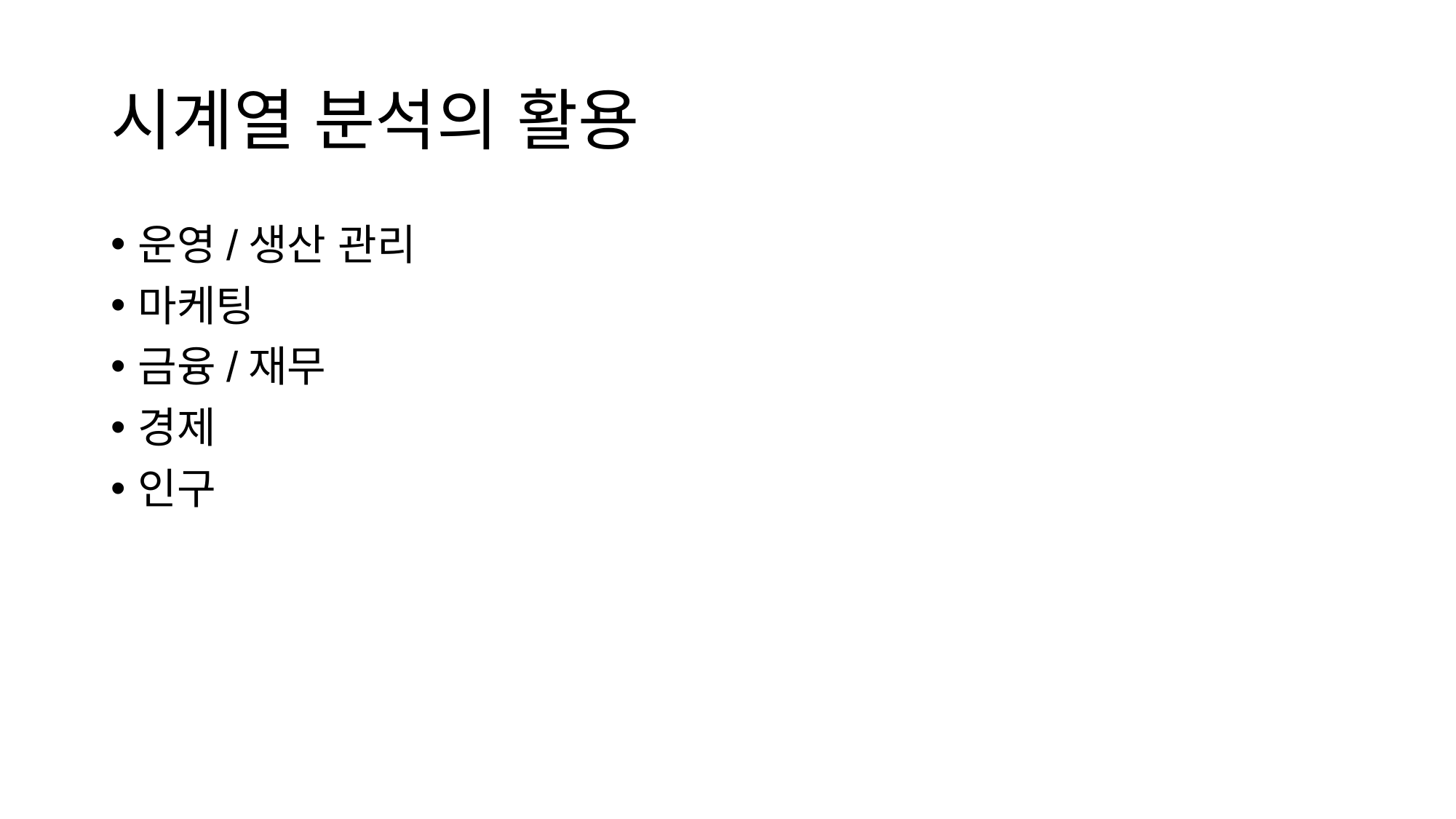

# 시계열 분석의 활용
운영/생산 관리
마케팅
금융/재무
경제
인구